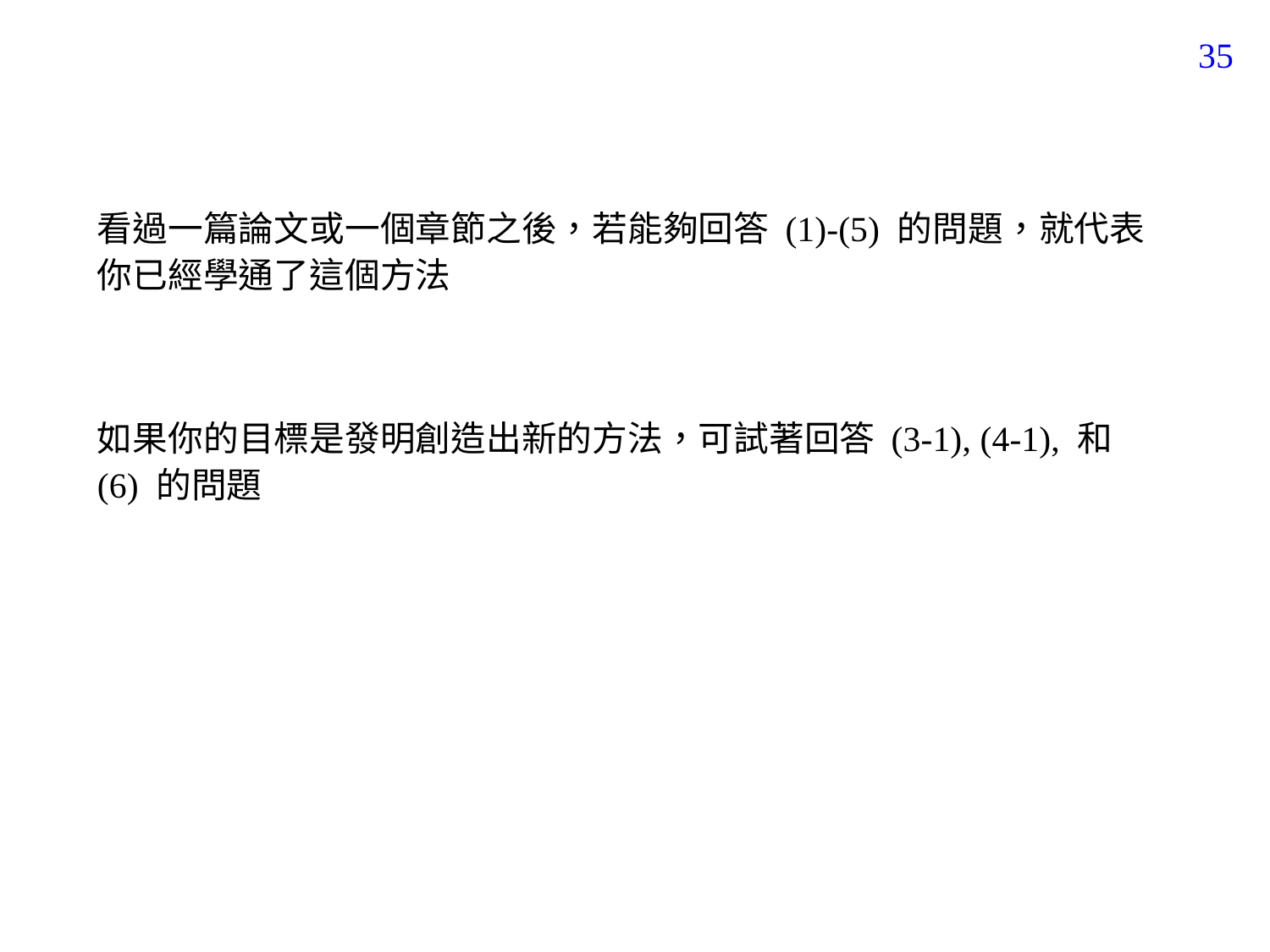

35
看過一篇論文或一個章節之後，若能夠回答 (1)-(5) 的問題，就代表你已經學通了這個方法
如果你的目標是發明創造出新的方法，可試著回答 (3-1), (4-1), 和 (6) 的問題